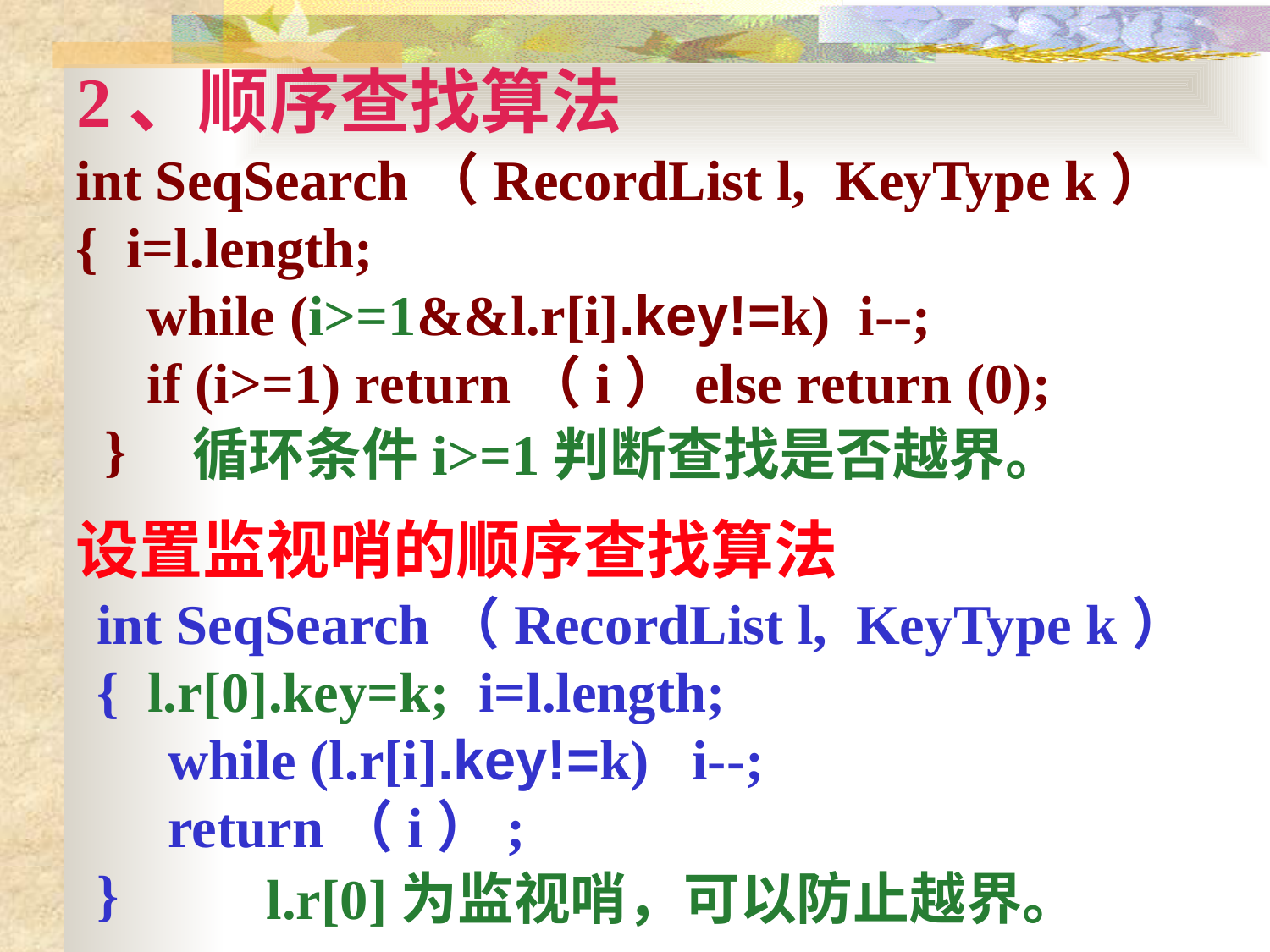

# 2、顺序查找算法
int SeqSearch（RecordList l,  KeyType k）
{  i=l.length;
     while (i>=1&&l.r[i].key!=k)  i--;
     if (i>=1) return（i）else return (0);
  }
循环条件i>=1判断查找是否越界。
设置监视哨的顺序查找算法
int SeqSearch（RecordList l,  KeyType k）
{  l.r[0].key=k;  i=l.length;
     while (l.r[i].key!=k)   i--;
     return（i）;
}
l.r[0]为监视哨，可以防止越界。